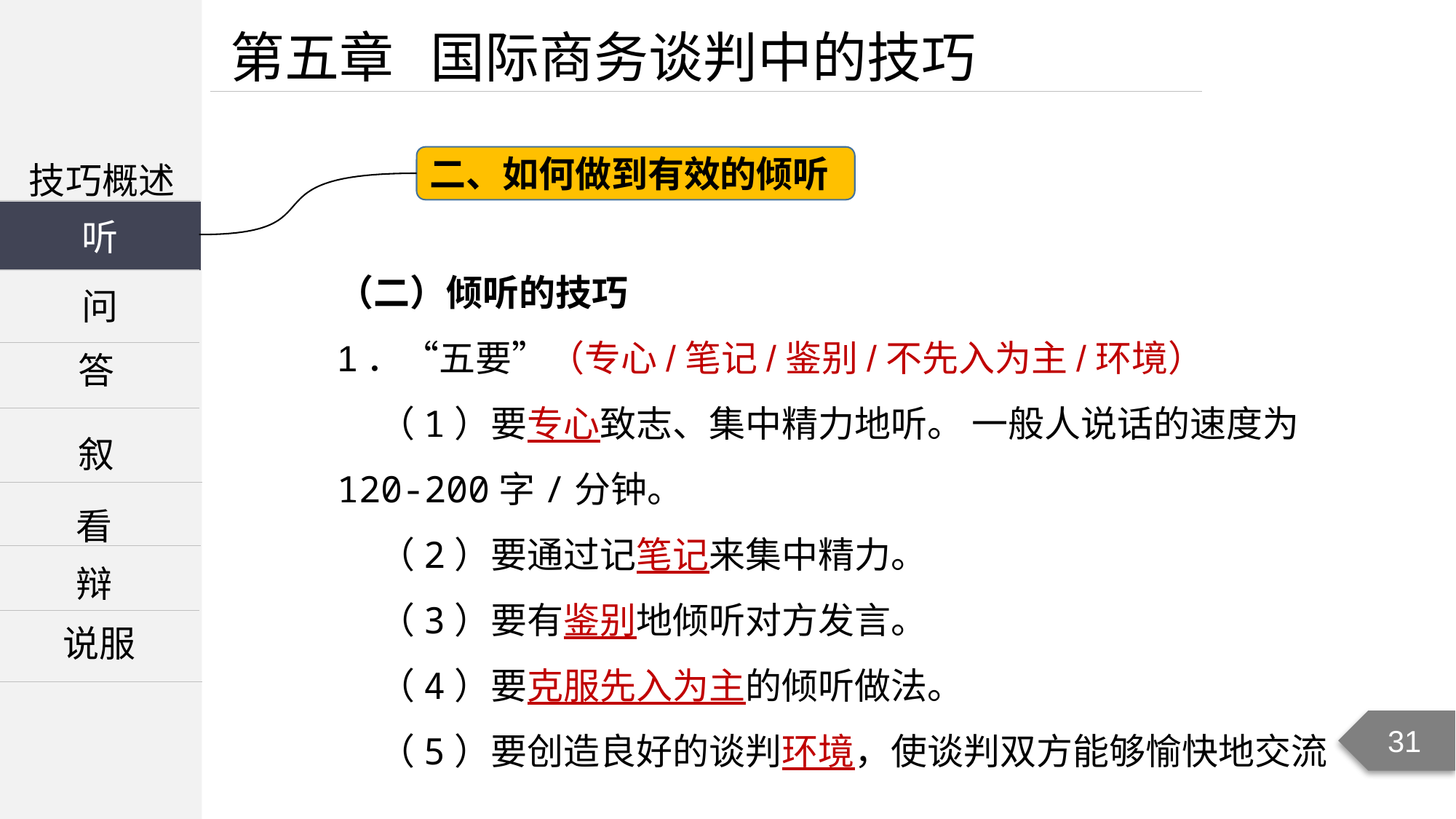

第五章   国际商务谈判中的技巧
技巧概述
二、如何做到有效的倾听
听
听
（二）倾听的技巧
1．“五要”（专心/笔记/鉴别/不先入为主/环境）
    （1）要专心致志、集中精力地听。 一般人说话的速度为120-200字/分钟。
    （2）要通过记笔记来集中精力。
    （3）要有鉴别地倾听对方发言。
    （4）要克服先入为主的倾听做法。
    （5）要创造良好的谈判环境，使谈判双方能够愉快地交流
问
答
叙
看
辩
说服
31